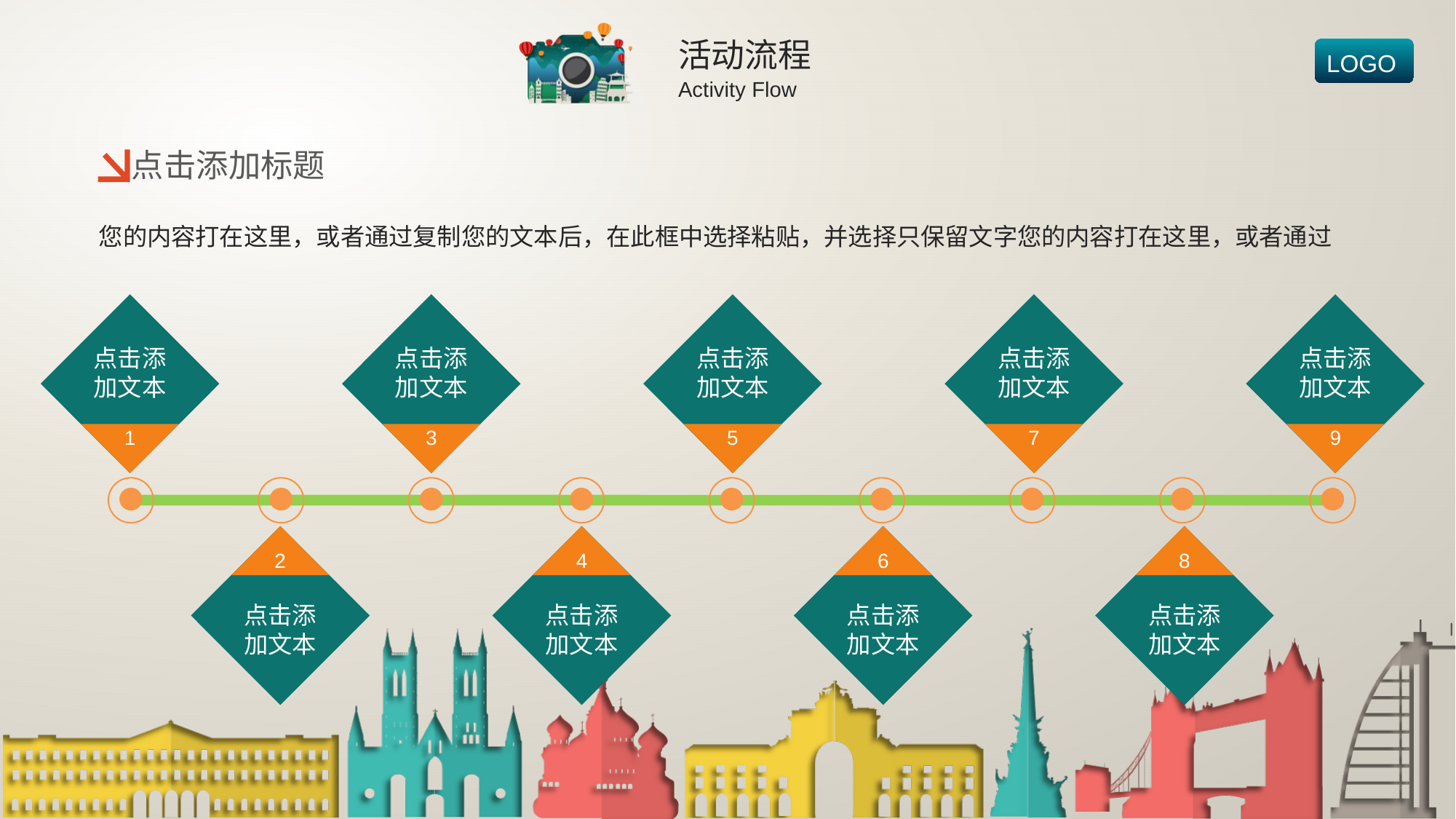

活动流程
Activity Flow
点击添加标题

您的内容打在这里，或者通过复制您的文本后，在此框中选择粘贴，并选择只保留文字您的内容打在这里，或者通过

点击添加文本
1

点击添加文本
3

点击添加文本
5

点击添加文本
7

点击添加文本
9

点击添加文本
2

点击添加文本
4

点击添加文本
6

点击添加文本
8